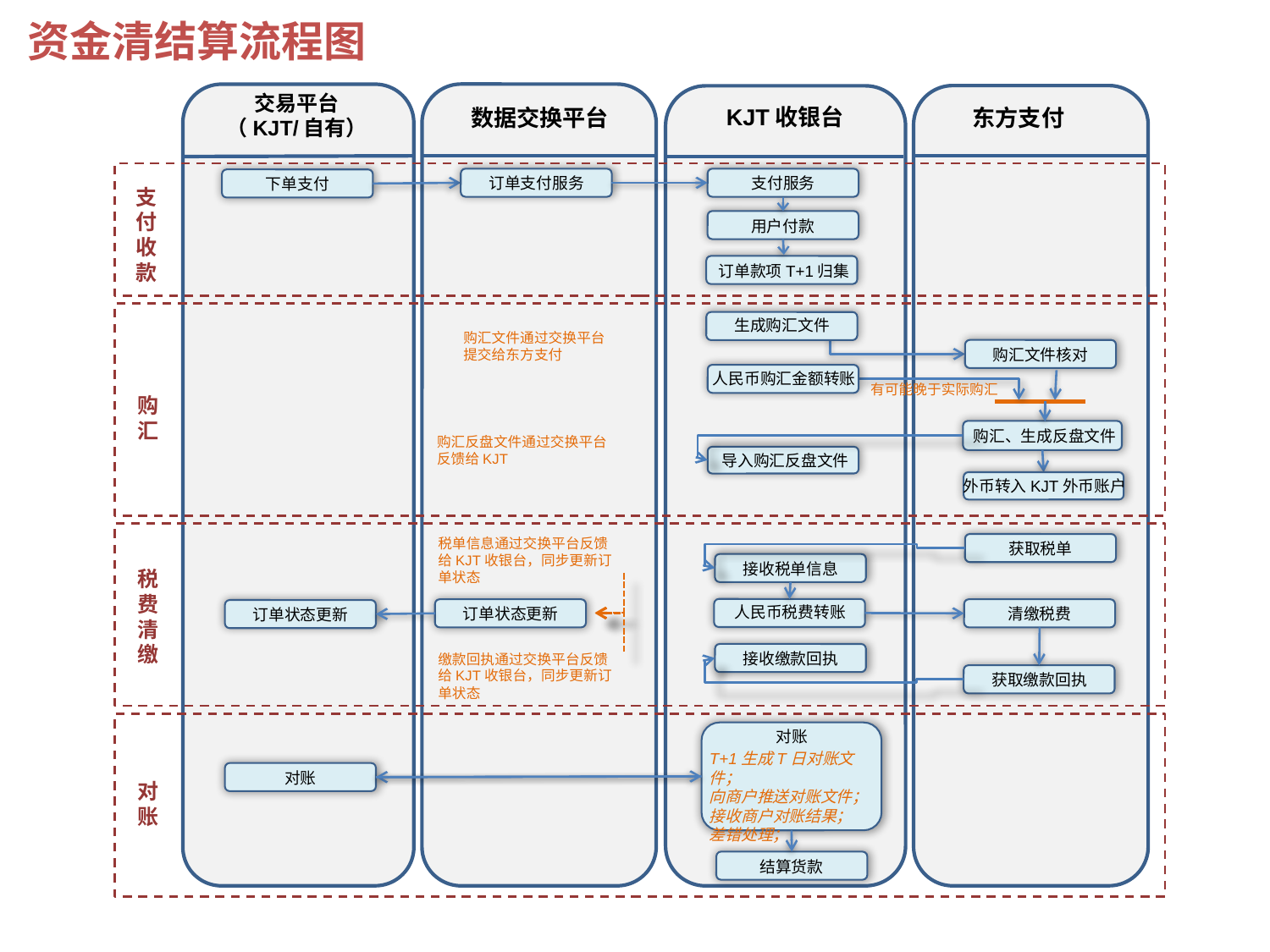

资金清结算流程图
交易平台
（KJT/自有）

数据交换平台

东方支付

KJT收银台

支付服务

订单支付服务

下单支付

支付收款
用户付款

订单款项T+1归集

生成购汇文件

购汇文件通过交换平台
提交给东方支付
购汇文件核对

人民币购汇金额转账

有可能晚于实际购汇
购汇
购汇、生成反盘文件

购汇反盘文件通过交换平台
反馈给KJT
导入购汇反盘文件

外币转入KJT外币账户

税单信息通过交换平台反馈给KJT收银台，同步更新订单状态
获取税单

接收税单信息

税费清缴
人民币税费转账

订单状态更新

清缴税费

订单状态更新

接收缴款回执

缴款回执通过交换平台反馈给KJT收银台，同步更新订单状态
获取缴款回执

对账

T+1生成T日对账文件；
向商户推送对账文件；
接收商户对账结果；
差错处理；
对账

对账
结算货款